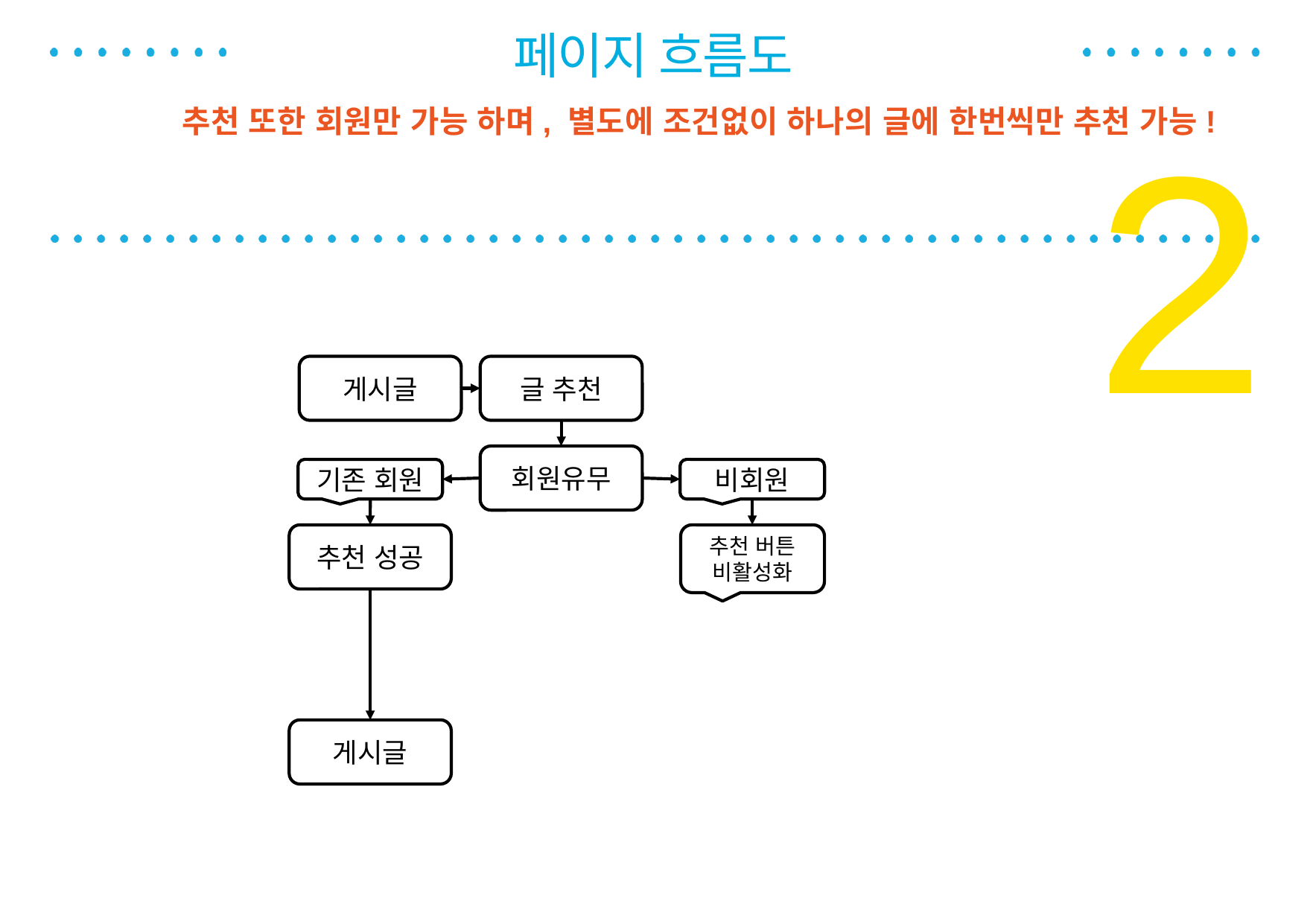

페이지 흐름도
추천 또한 회원만 가능 하며, 별도에 조건없이 하나의 글에 한번씩만 추천 가능!
2
게시글
글 추천
회원유무
기존 회원
비회원
추천 성공
추천 버튼 비활성화
게시글